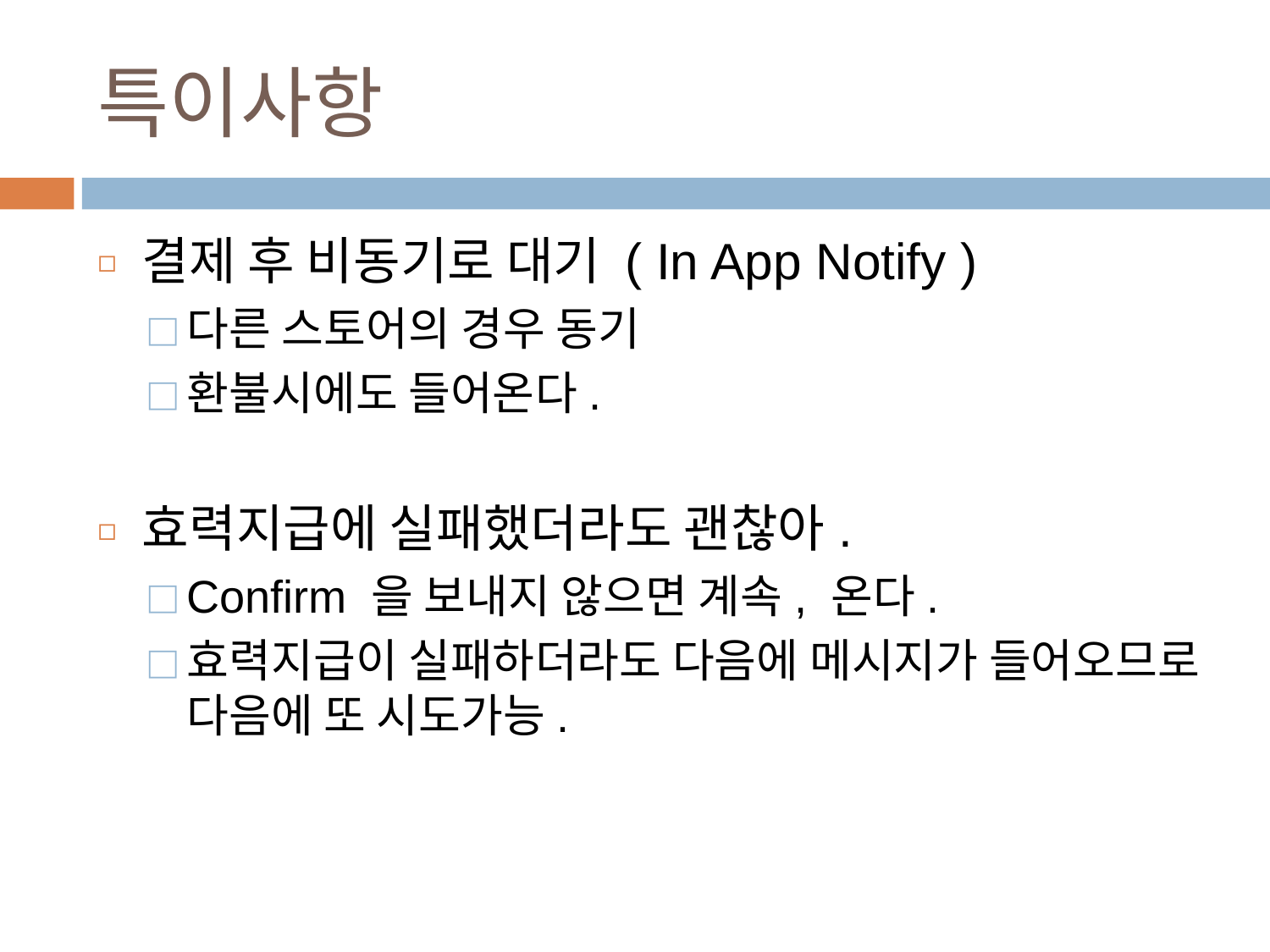

# 특이사항
결제 후 비동기로 대기 ( In App Notify )
다른 스토어의 경우 동기
환불시에도 들어온다.

효력지급에 실패했더라도 괜찮아.
Confirm 을 보내지 않으면 계속, 온다.
효력지급이 실패하더라도 다음에 메시지가 들어오므로 다음에 또 시도가능.